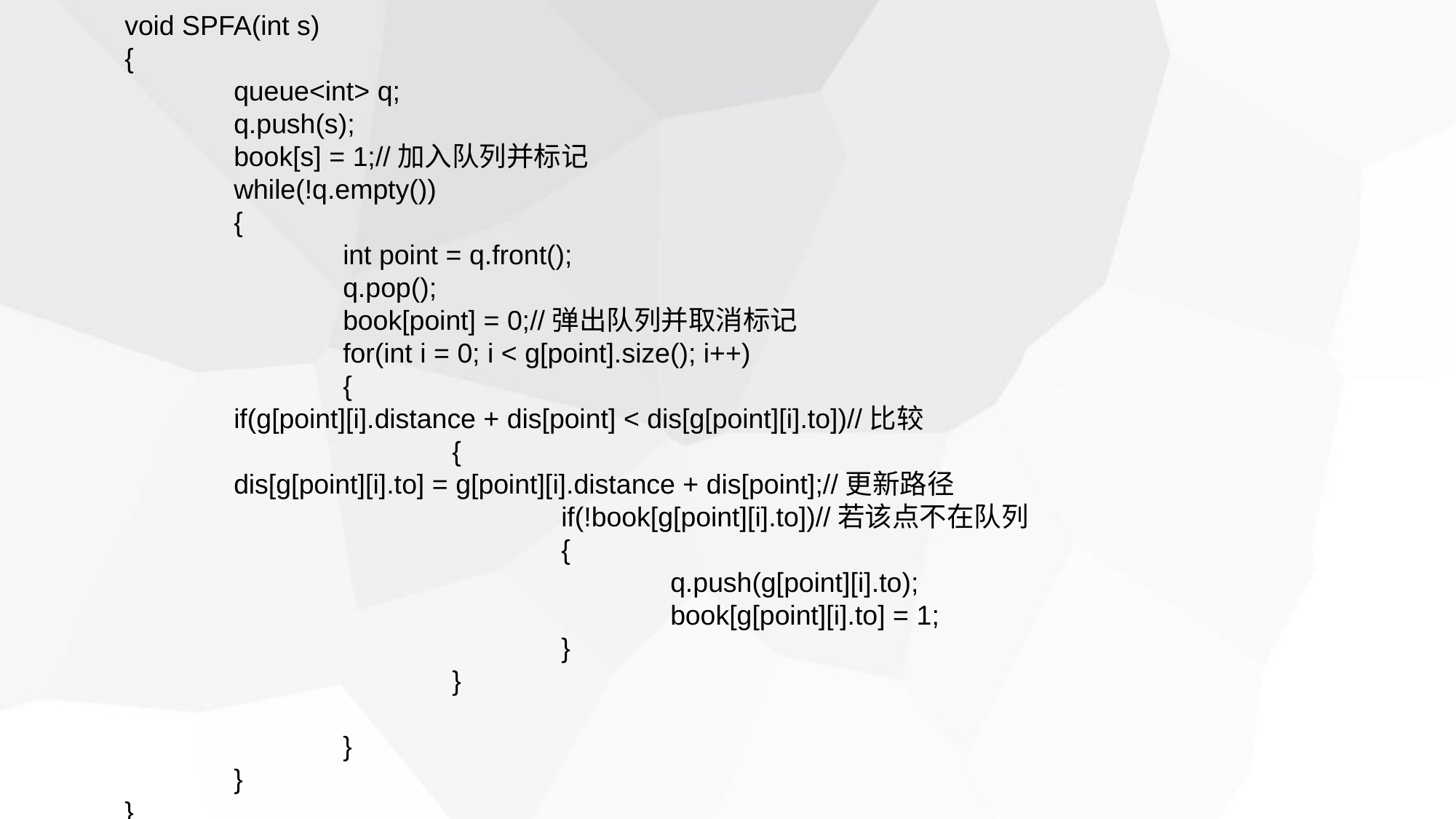

void SPFA(int s)
{
	queue<int> q;
	q.push(s);
	book[s] = 1;//加入队列并标记
	while(!q.empty())
	{
		int point = q.front();
		q.pop();
		book[point] = 0;//弹出队列并取消标记
		for(int i = 0; i < g[point].size(); i++)
		{
	if(g[point][i].distance + dis[point] < dis[g[point][i].to])//比较
			{
	dis[g[point][i].to] = g[point][i].distance + dis[point];//更新路径
				if(!book[g[point][i].to])//若该点不在队列
				{
					q.push(g[point][i].to);
					book[g[point][i].to] = 1;
				}
			}

		}
	}
}